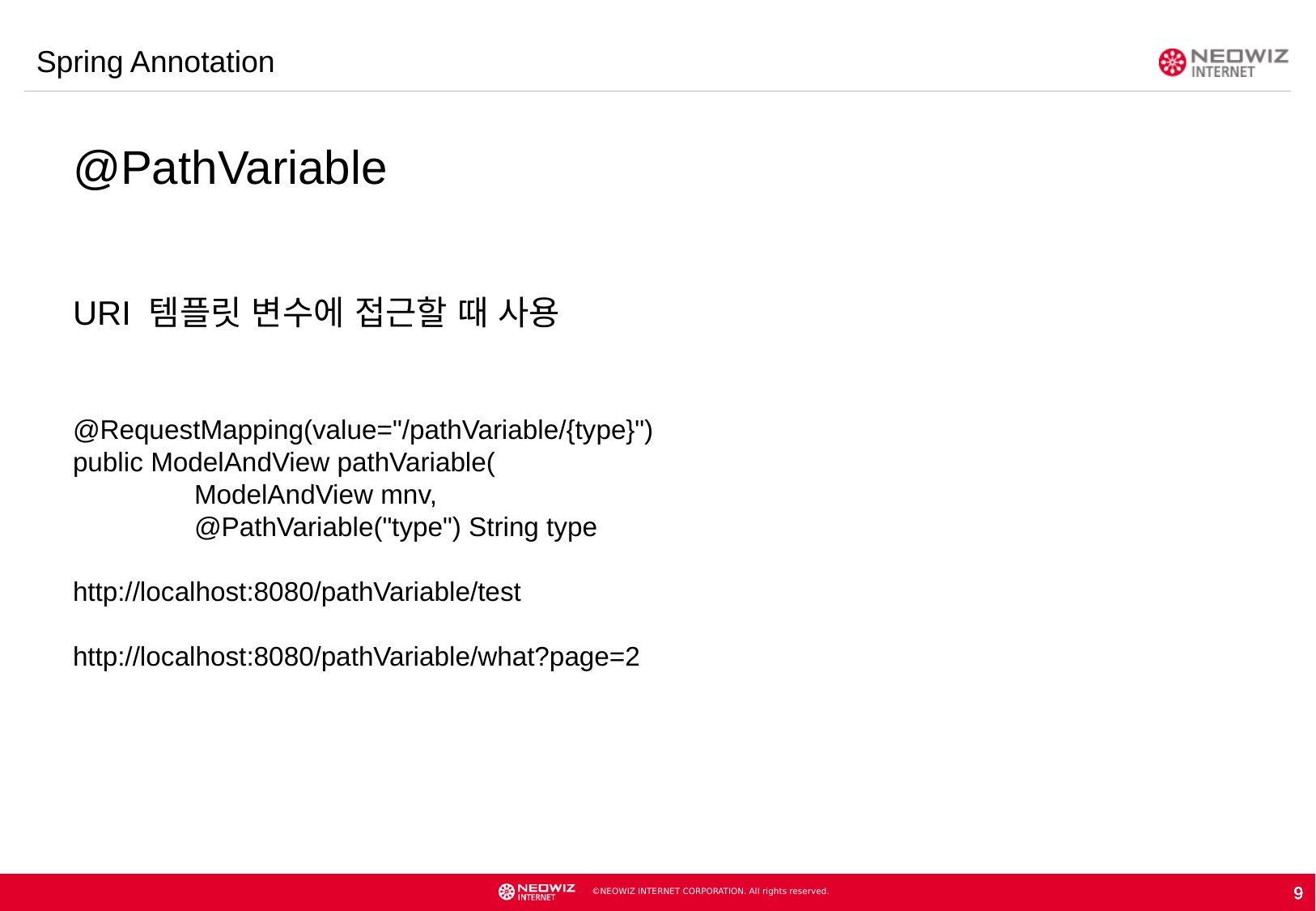

Spring Annotation

@PathVariable

URI 템플릿 변수에 접근할 때 사용

@RequestMapping(value="/pathVariable/{type}")
public ModelAndView pathVariable(
	ModelAndView mnv,
	@PathVariable("type") String type

http://localhost:8080/pathVariable/test

http://localhost:8080/pathVariable/what?page=2
9
9
9
9
9
9
9
9
9
9